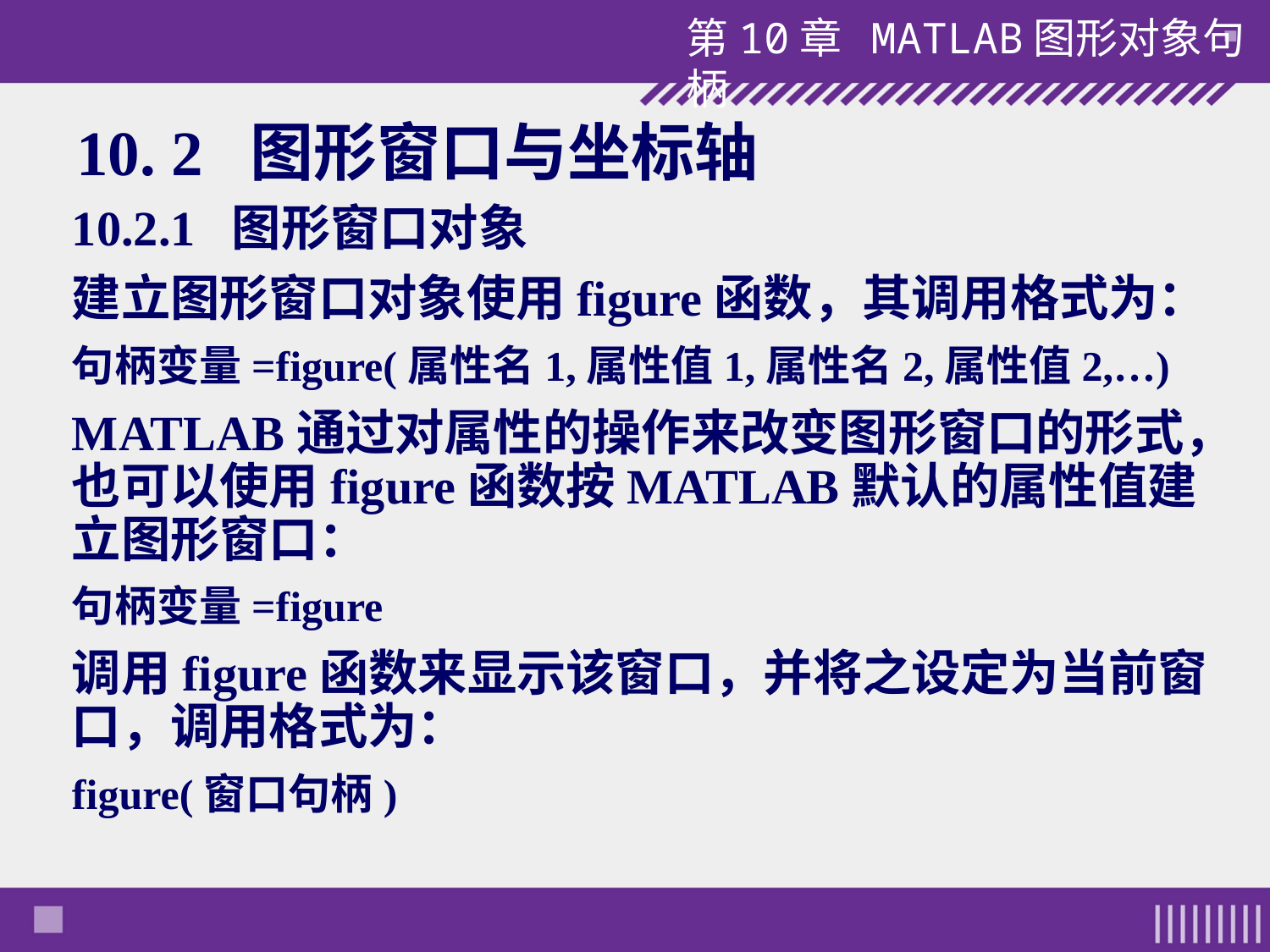

# 10. 2  图形窗口与坐标轴
10.2.1  图形窗口对象
建立图形窗口对象使用figure函数，其调用格式为：
句柄变量=figure(属性名1,属性值1,属性名2,属性值2,…)
MATLAB通过对属性的操作来改变图形窗口的形式，也可以使用figure函数按MATLAB默认的属性值建立图形窗口：
句柄变量=figure
调用figure函数来显示该窗口，并将之设定为当前窗口，调用格式为：
figure(窗口句柄)